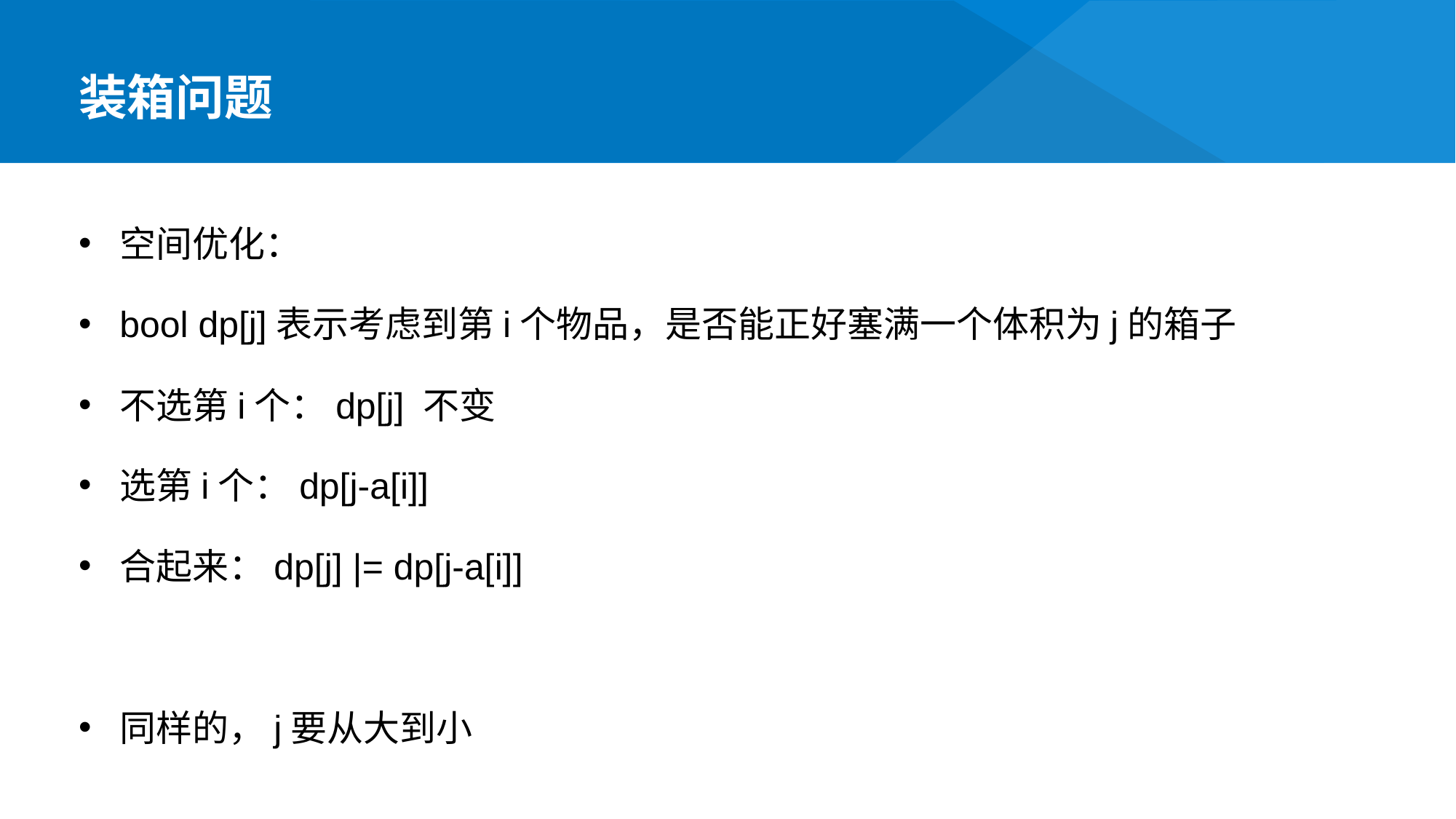

装箱问题
空间优化：
bool dp[j]表示考虑到第i个物品，是否能正好塞满一个体积为j的箱子
不选第i个：dp[j] 不变
选第i个：dp[j-a[i]]
合起来：dp[j] |= dp[j-a[i]]

同样的，j要从大到小